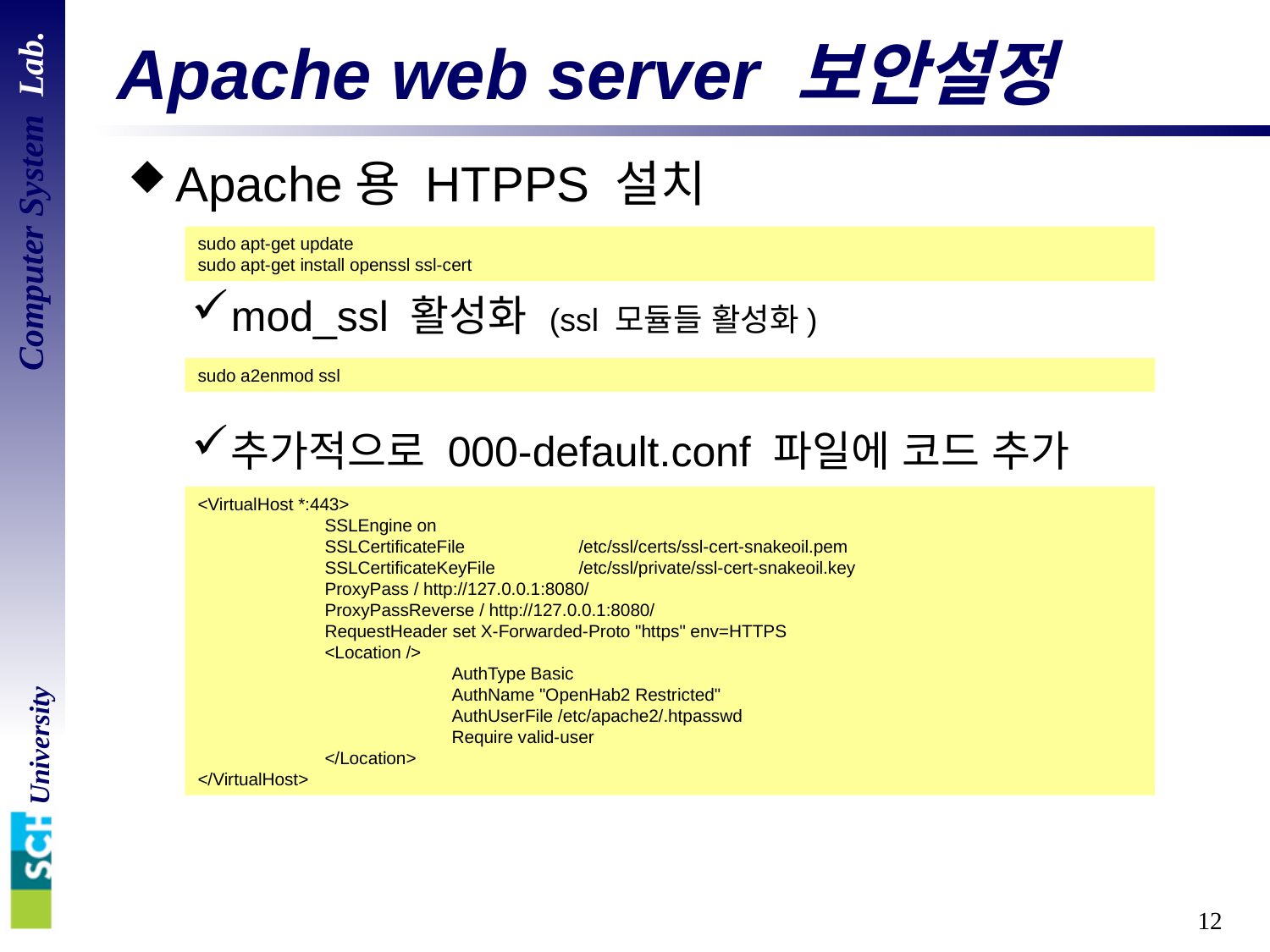

# Apache web server 보안설정
Apache용 HTPPS 설치

mod_ssl 활성화 (ssl 모듈들 활성화)

추가적으로 000-default.conf 파일에 코드 추가

sudo apt-get update
sudo apt-get install openssl ssl-cert
sudo a2enmod ssl
<VirtualHost *:443>
	SSLEngine on
	SSLCertificateFile 	/etc/ssl/certs/ssl-cert-snakeoil.pem
	SSLCertificateKeyFile 	/etc/ssl/private/ssl-cert-snakeoil.key
	ProxyPass / http://127.0.0.1:8080/
	ProxyPassReverse / http://127.0.0.1:8080/
	RequestHeader set X-Forwarded-Proto "https" env=HTTPS
	<Location />
		AuthType Basic
		AuthName "OpenHab2 Restricted"
		AuthUserFile /etc/apache2/.htpasswd
		Require valid-user
	</Location>
</VirtualHost>